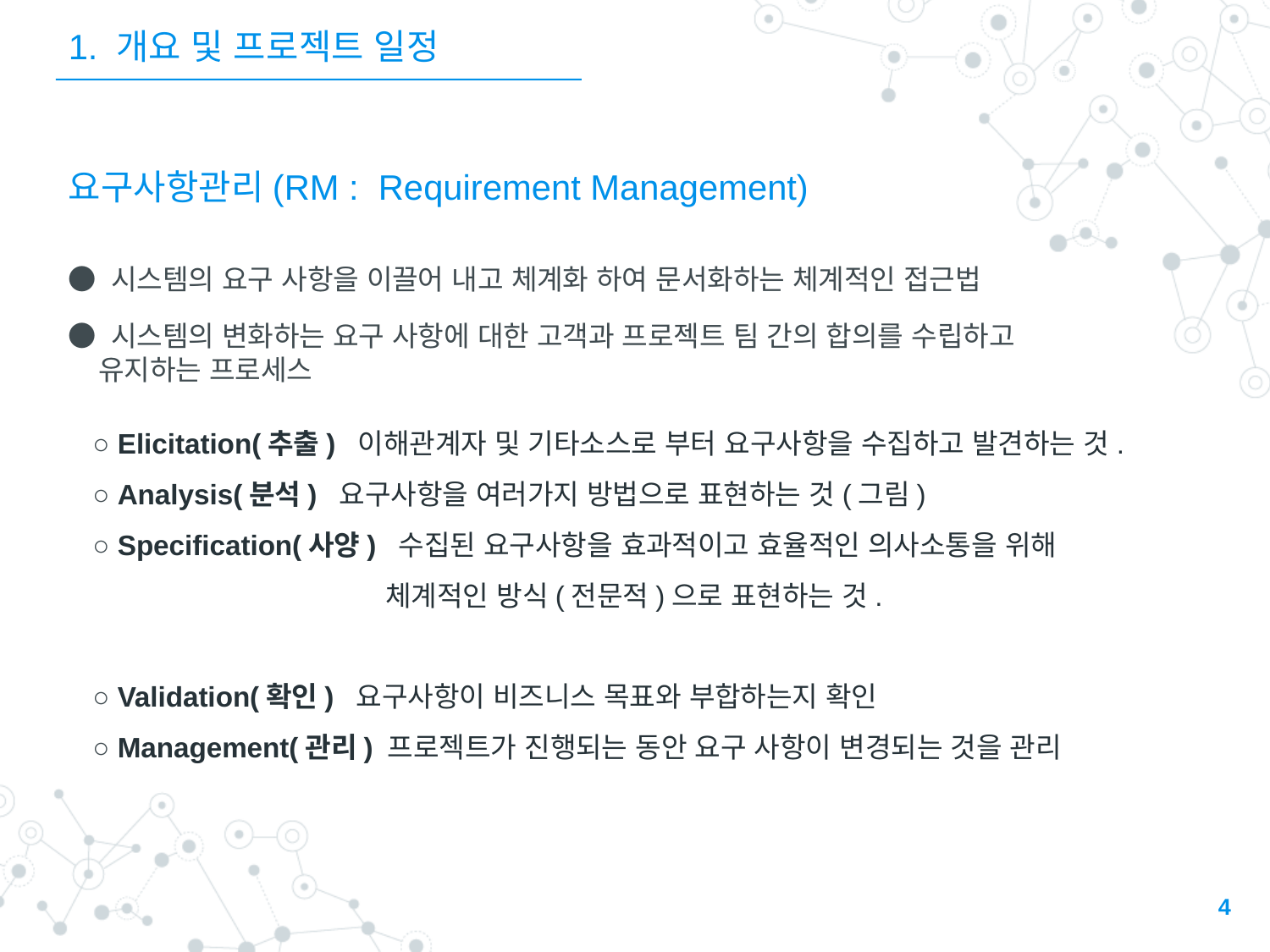

1. 개요 및 프로젝트 일정
# 요구사항관리(RM :  Requirement Management)
● 시스템의 요구 사항을 이끌어 내고 체계화 하여 문서화하는 체계적인 접근법
● 시스템의 변화하는 요구 사항에 대한 고객과 프로젝트 팀 간의 합의를 수립하고
   유지하는 프로세스
○ Elicitation(추출)  이해관계자 및 기타소스로 부터 요구사항을 수집하고 발견하는 것.
○ Analysis(분석)  요구사항을 여러가지 방법으로 표현하는 것(그림)
○ Specification(사양)  수집된 요구사항을 효과적이고 효율적인 의사소통을 위해                		     체계적인 방식(전문적)으로 표현하는 것.

○ Validation(확인)  요구사항이 비즈니스 목표와 부합하는지 확인
○ Management(관리) 프로젝트가 진행되는 동안 요구 사항이 변경되는 것을 관리

4